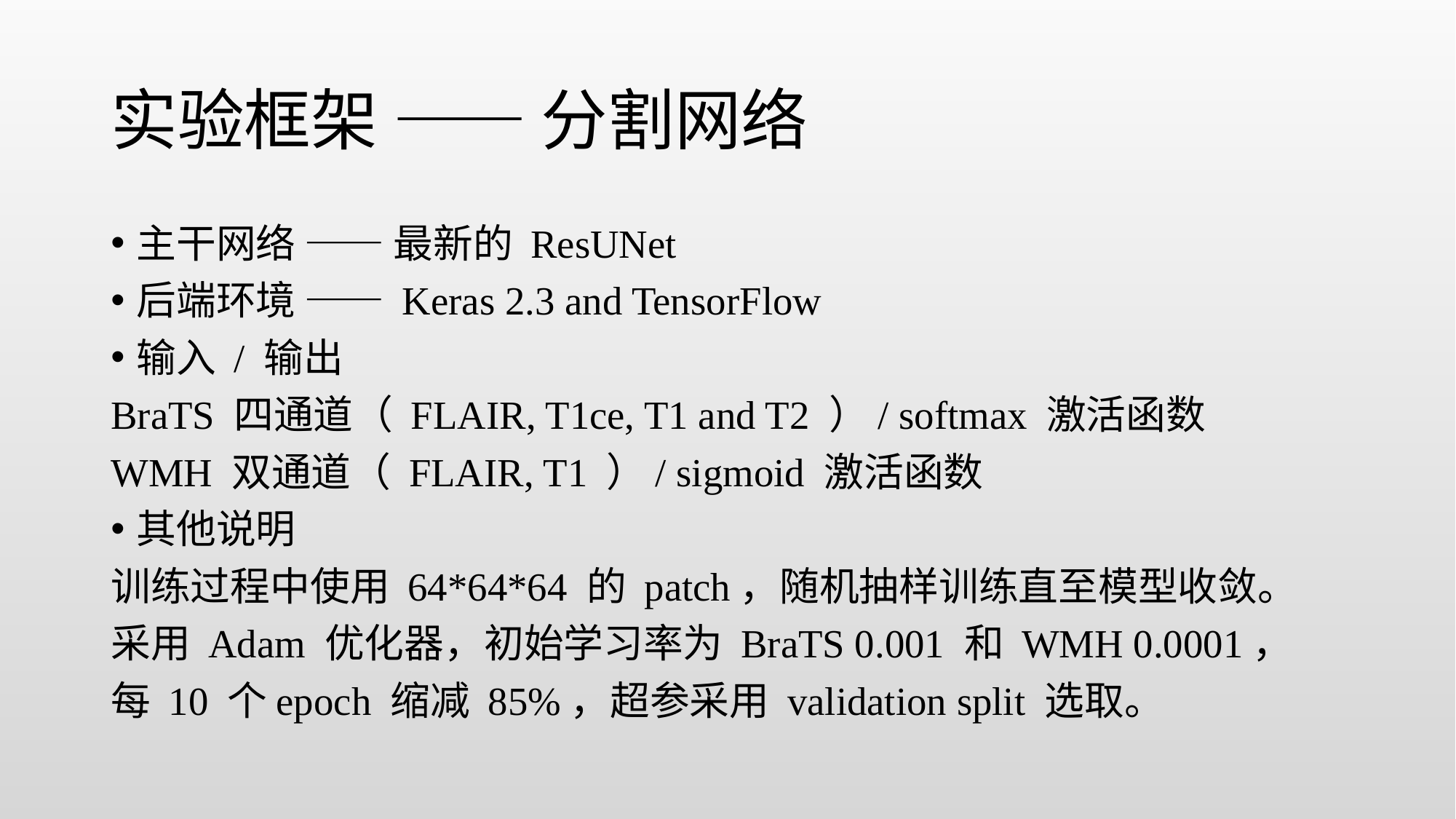

# 实验框架 —— 分割网络
主干网络 —— 最新的 ResUNet
后端环境 —— Keras 2.3 and TensorFlow
输入 / 输出
BraTS 四通道（ FLAIR, T1ce, T1 and T2 ）/ softmax 激活函数
WMH 双通道（ FLAIR, T1 ）/ sigmoid 激活函数
其他说明
训练过程中使用 64*64*64 的 patch，随机抽样训练直至模型收敛。
采用 Adam 优化器，初始学习率为 BraTS 0.001 和 WMH 0.0001，
每 10 个epoch 缩减 85%，超参采用 validation split 选取。